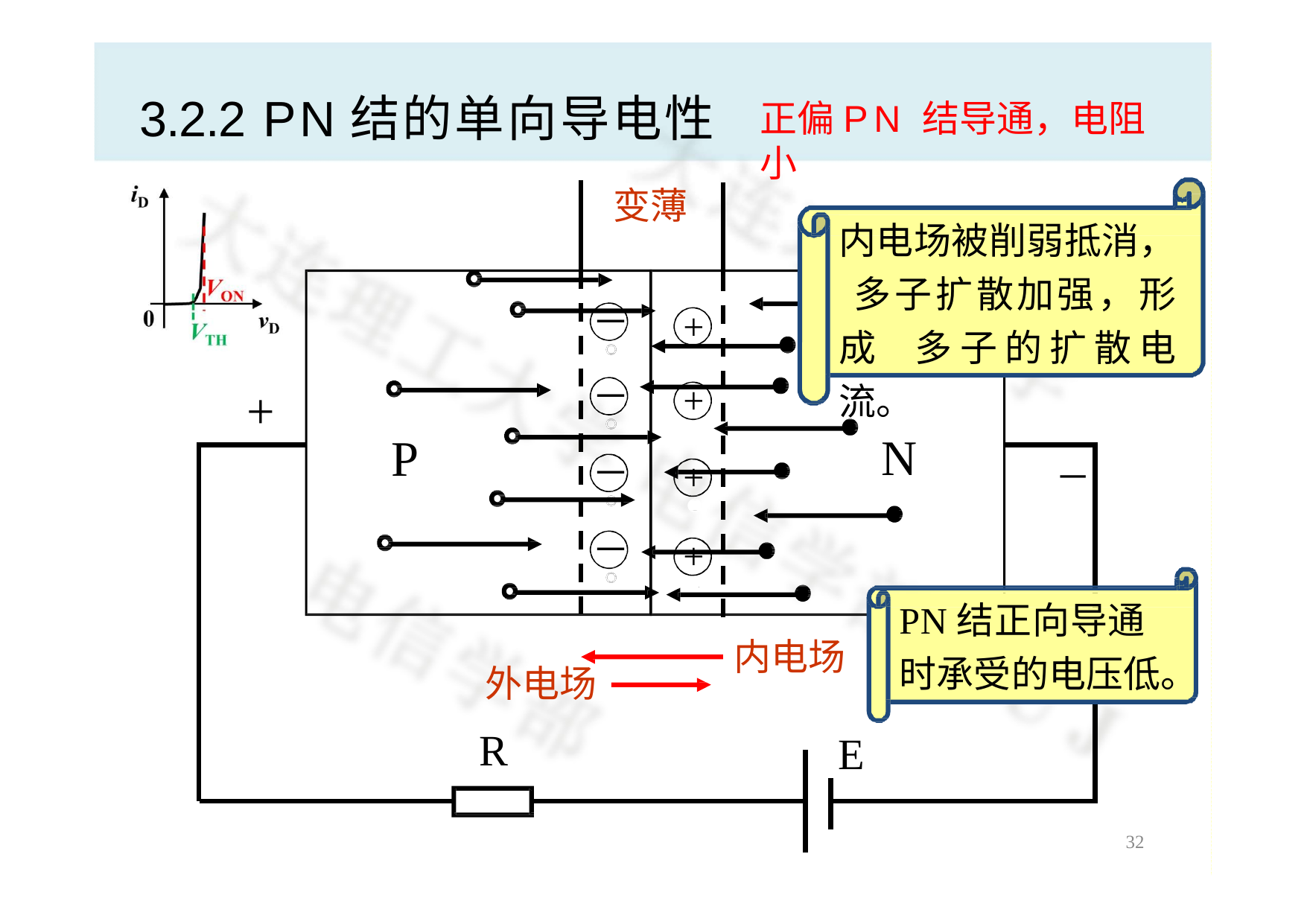

# 3.2.2 PN结的单向导电性
正偏PN结导通，电阻小

变薄

内电场被削弱抵消，  多子扩散加强，形成  多子的扩散电流。
_

－

+
+

－

+

N
P

－
+

－

+

PN结正向导通  时承受的电压低。

内电场

外电场

R
E

32